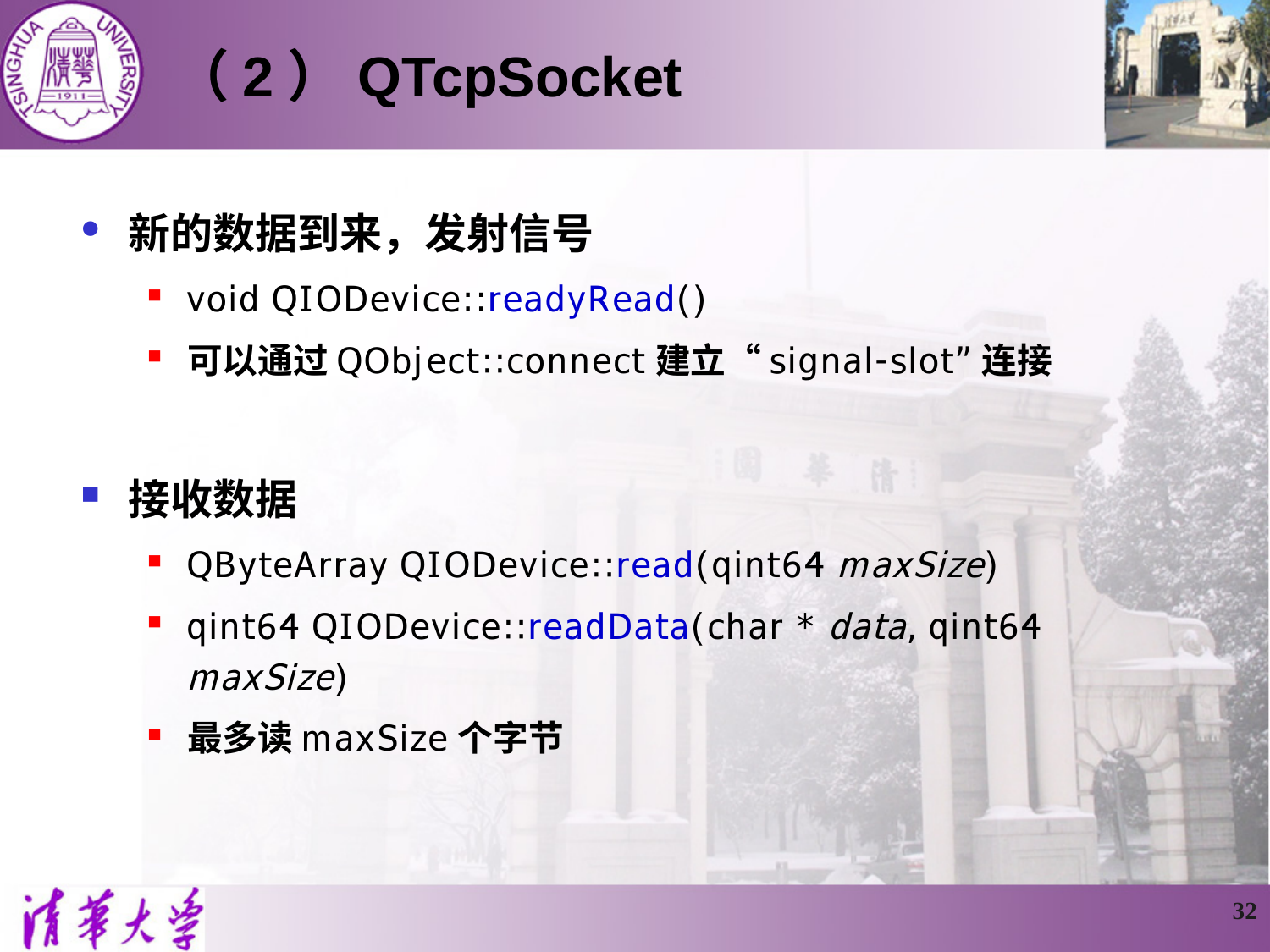

# （2）QTcpSocket
新的数据到来，发射信号
void QIODevice::readyRead()
可以通过QObject::connect建立“signal-slot”连接

接收数据
QByteArray QIODevice::read(qint64 maxSize)
qint64 QIODevice::readData(char * data, qint64 maxSize)
最多读maxSize个字节

32